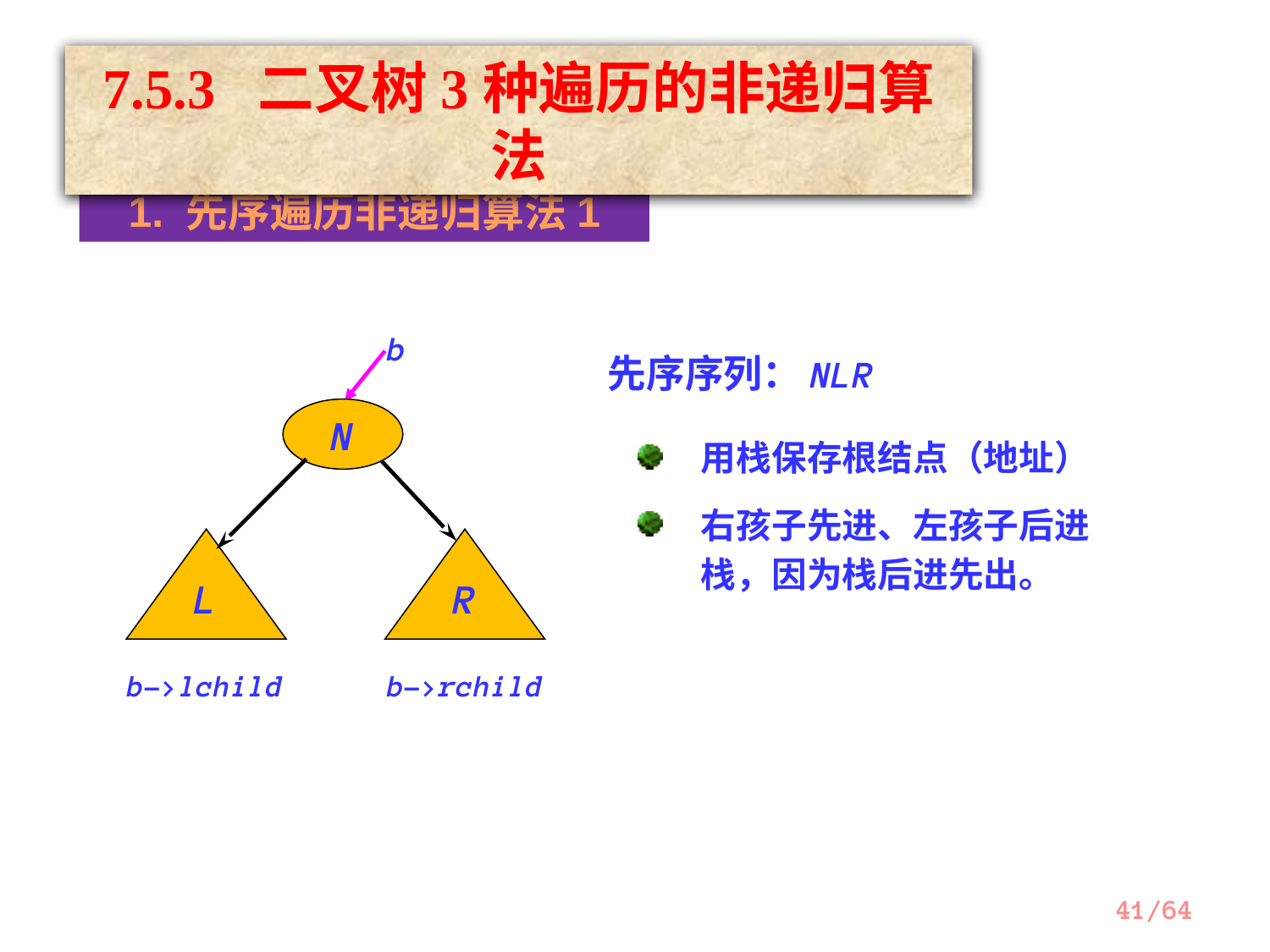

7.5.3  二叉树3种遍历的非递归算法
1. 先序遍历非递归算法1
b
先序序列：NLR

N
用栈保存根结点（地址）
右孩子先进、左孩子后进栈，因为栈后进先出。

L
R
b->lchild
b->rchild
41/64